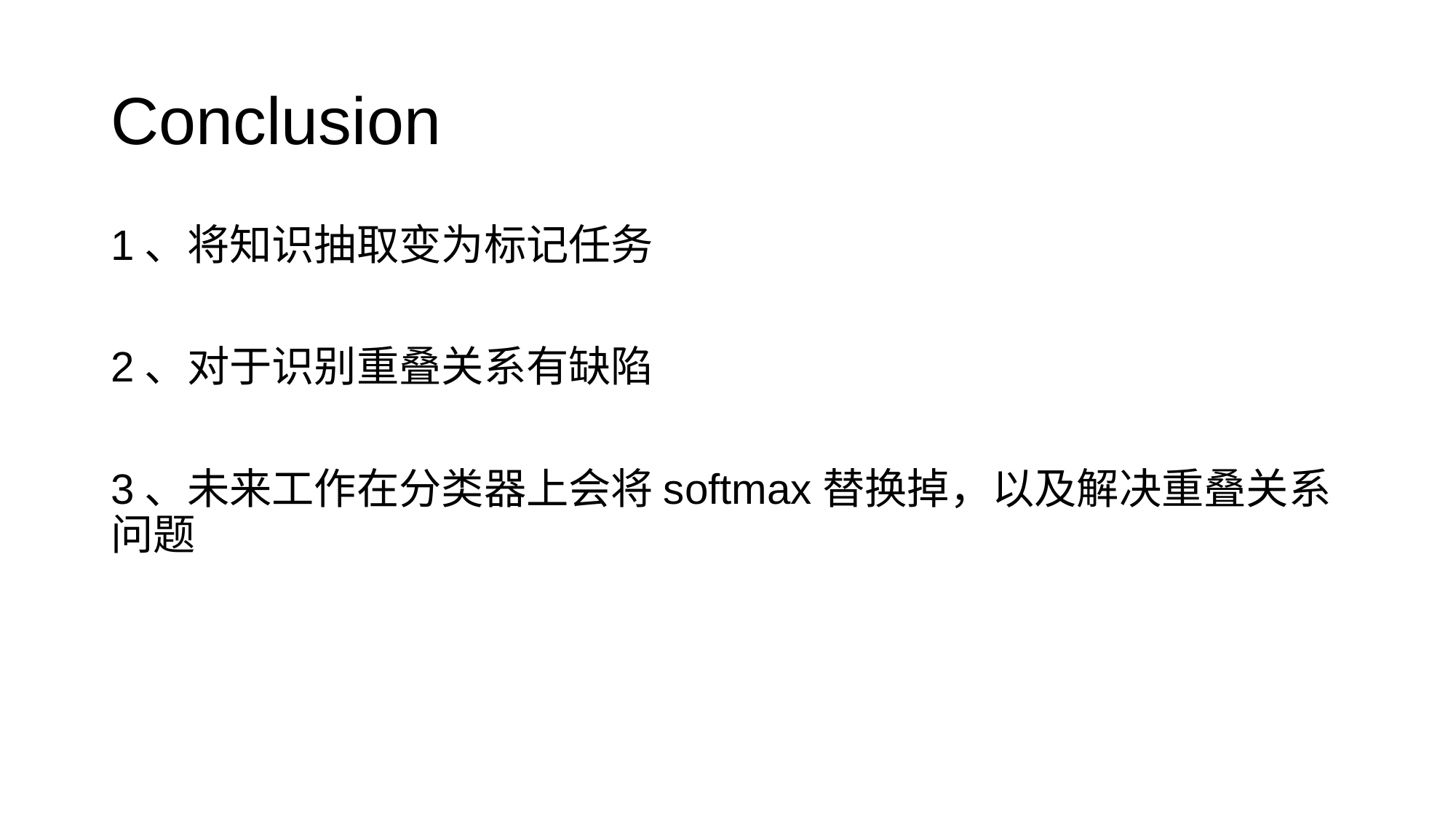

# Conclusion
1、将知识抽取变为标记任务

2、对于识别重叠关系有缺陷

3、未来工作在分类器上会将softmax替换掉，以及解决重叠关系问题